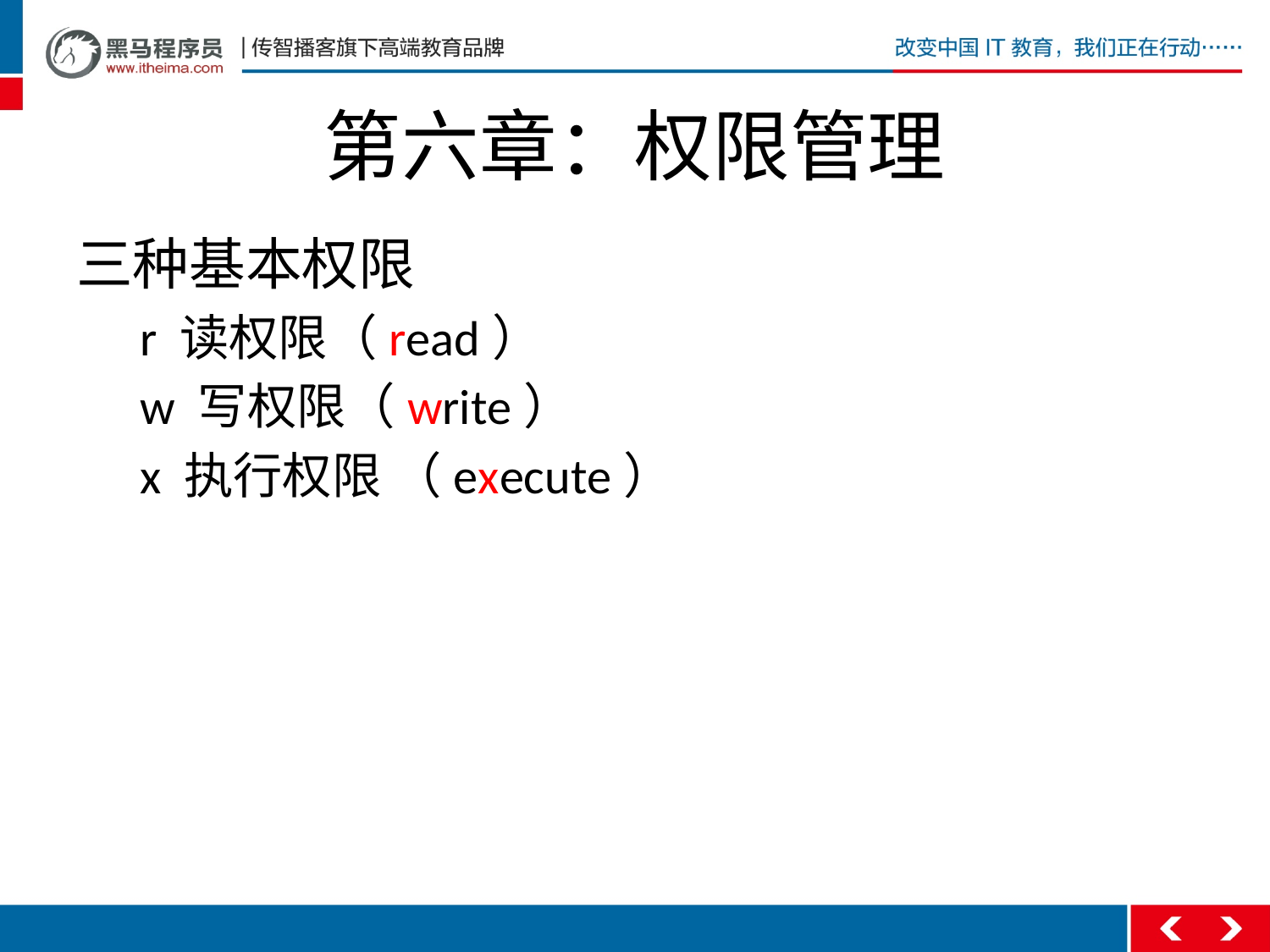

# 第六章：权限管理
三种基本权限
r 读权限（read）
w 写权限（write）
x 执行权限 （execute）